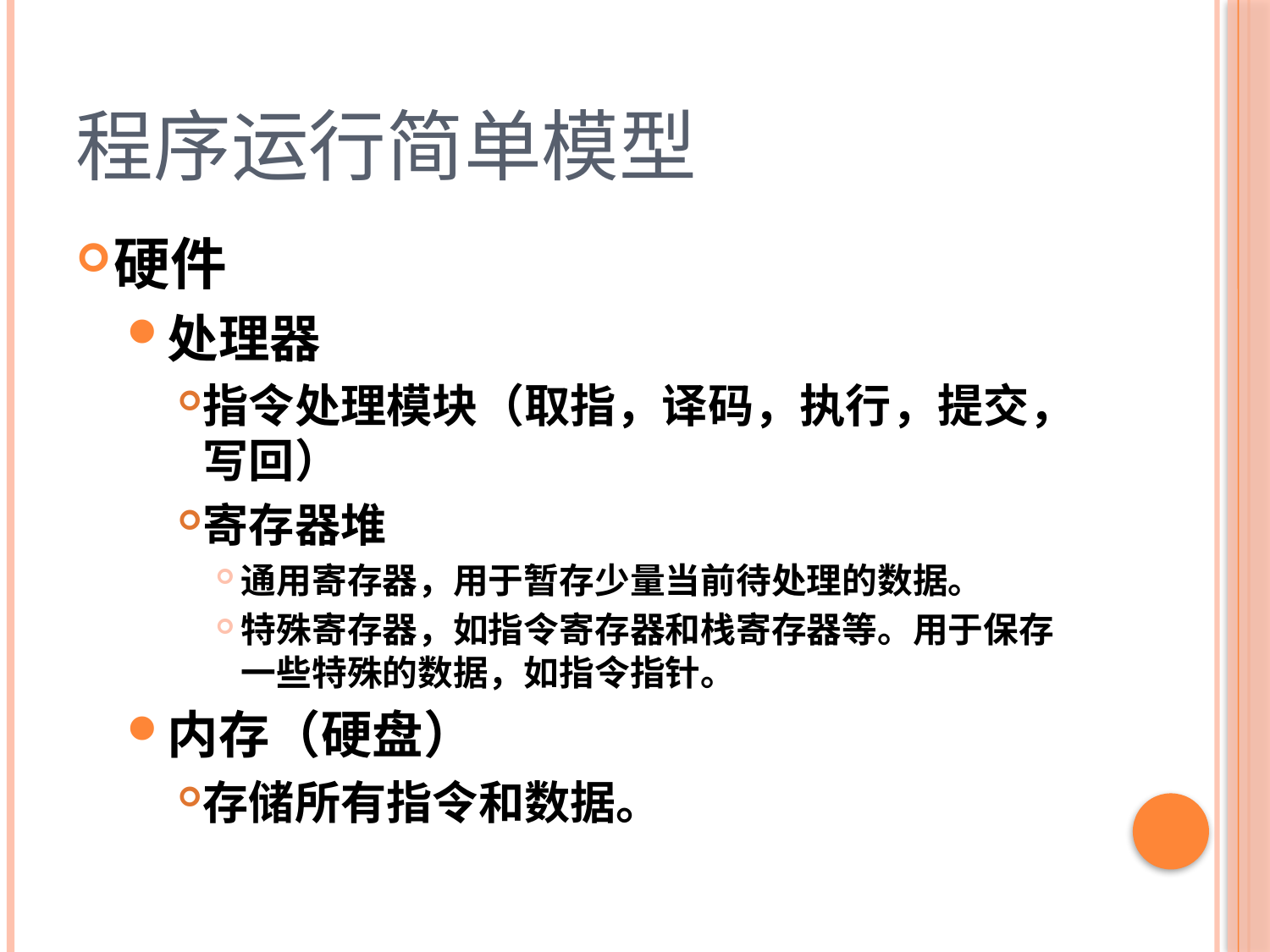

# 程序运行简单模型
硬件
处理器
指令处理模块（取指，译码，执行，提交，写回）
寄存器堆
通用寄存器，用于暂存少量当前待处理的数据。
特殊寄存器，如指令寄存器和栈寄存器等。用于保存一些特殊的数据，如指令指针。
内存（硬盘）
存储所有指令和数据。